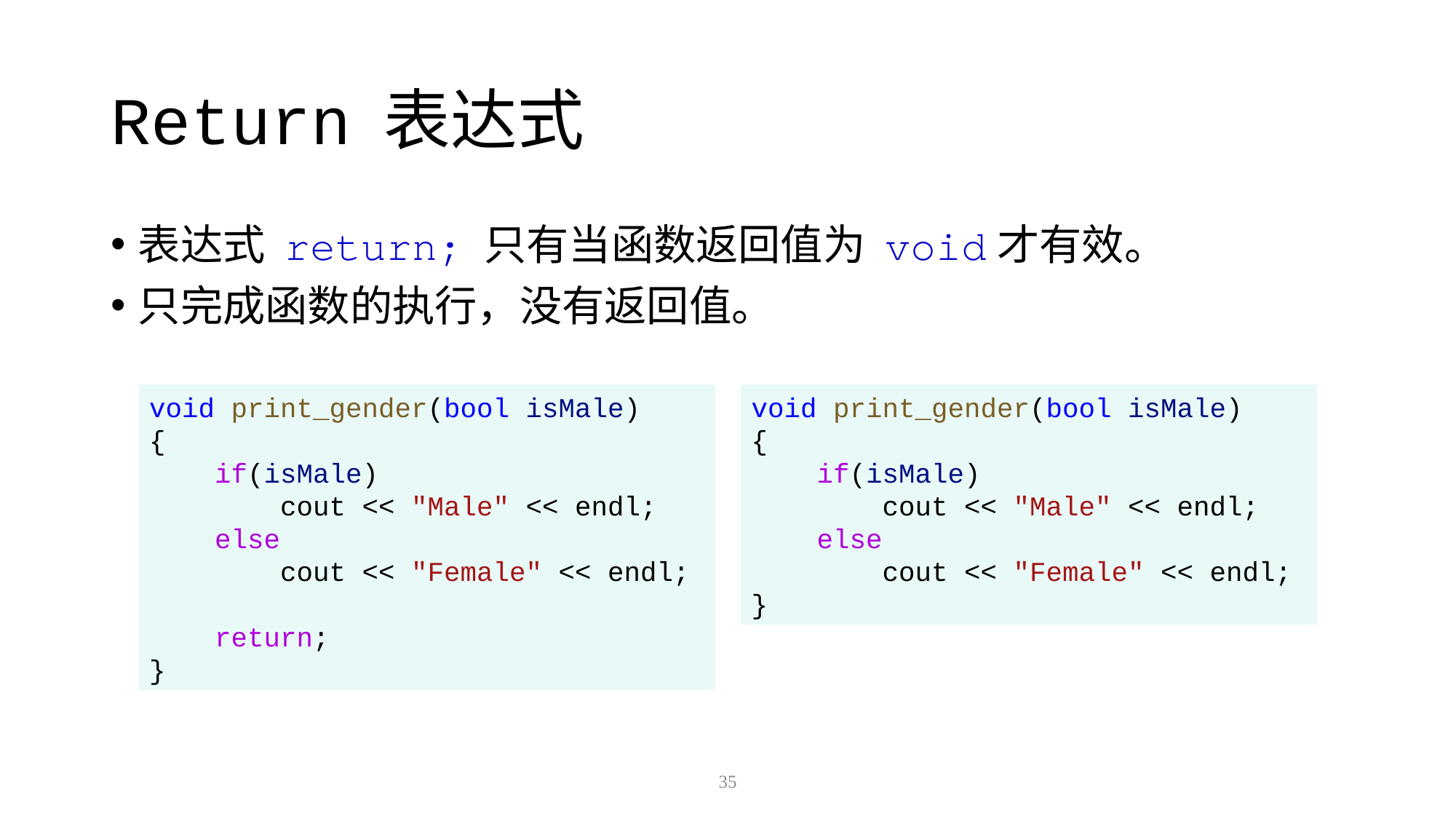

# Return 表达式
表达式 return; 只有当函数返回值为 void才有效。
只完成函数的执行，没有返回值。
void print_gender(bool isMale)
{
    if(isMale)
        cout << "Male" << endl;
    else
        cout << "Female" << endl;
    return;
}
void print_gender(bool isMale)
{
    if(isMale)
        cout << "Male" << endl;
    else
        cout << "Female" << endl;
}
35